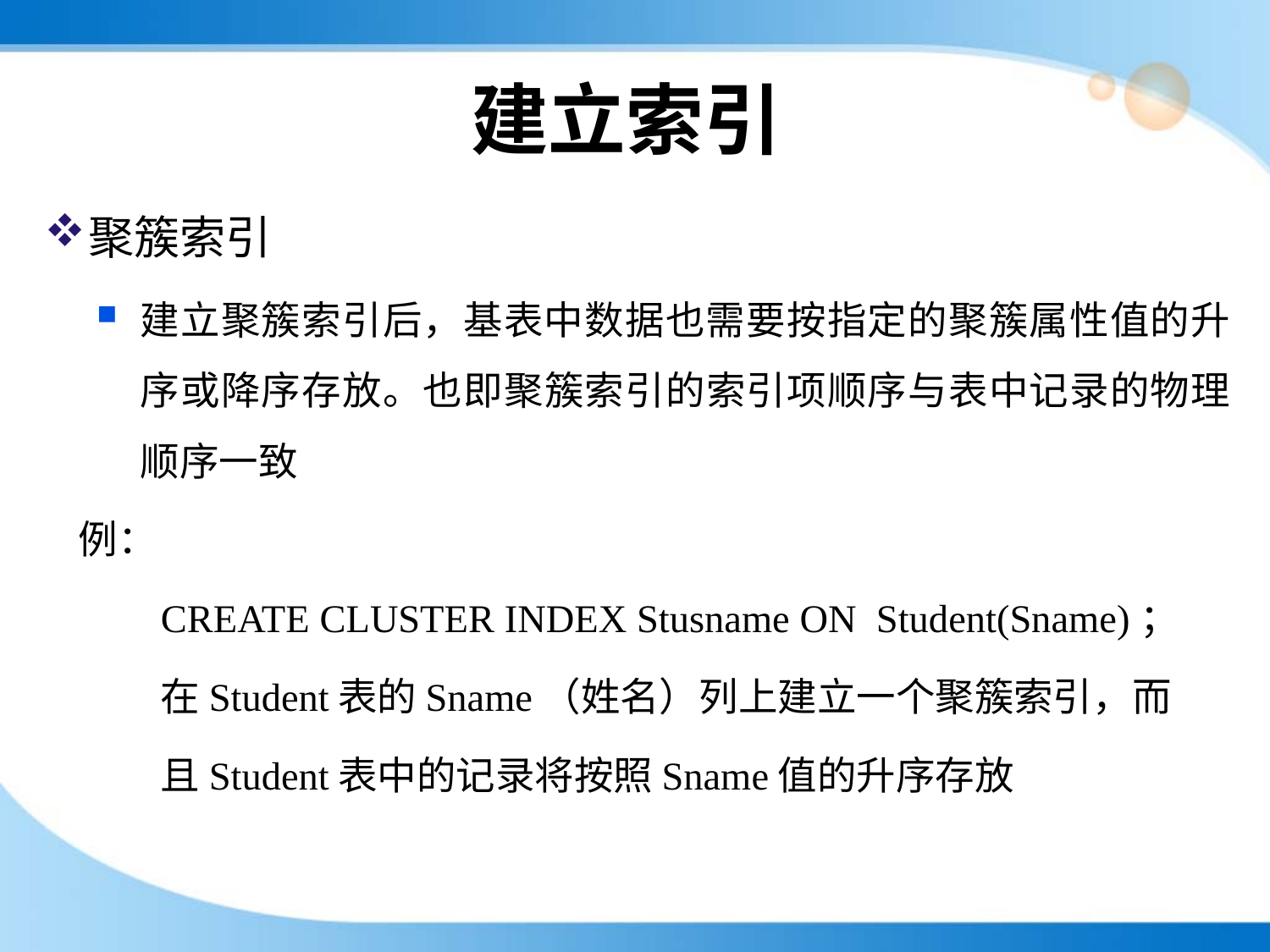

# 建立索引
聚簇索引
建立聚簇索引后，基表中数据也需要按指定的聚簇属性值的升序或降序存放。也即聚簇索引的索引项顺序与表中记录的物理顺序一致
例：
CREATE CLUSTER INDEX Stusname ON  Student(Sname)；
在Student表的Sname（姓名）列上建立一个聚簇索引，而
且Student表中的记录将按照Sname值的升序存放